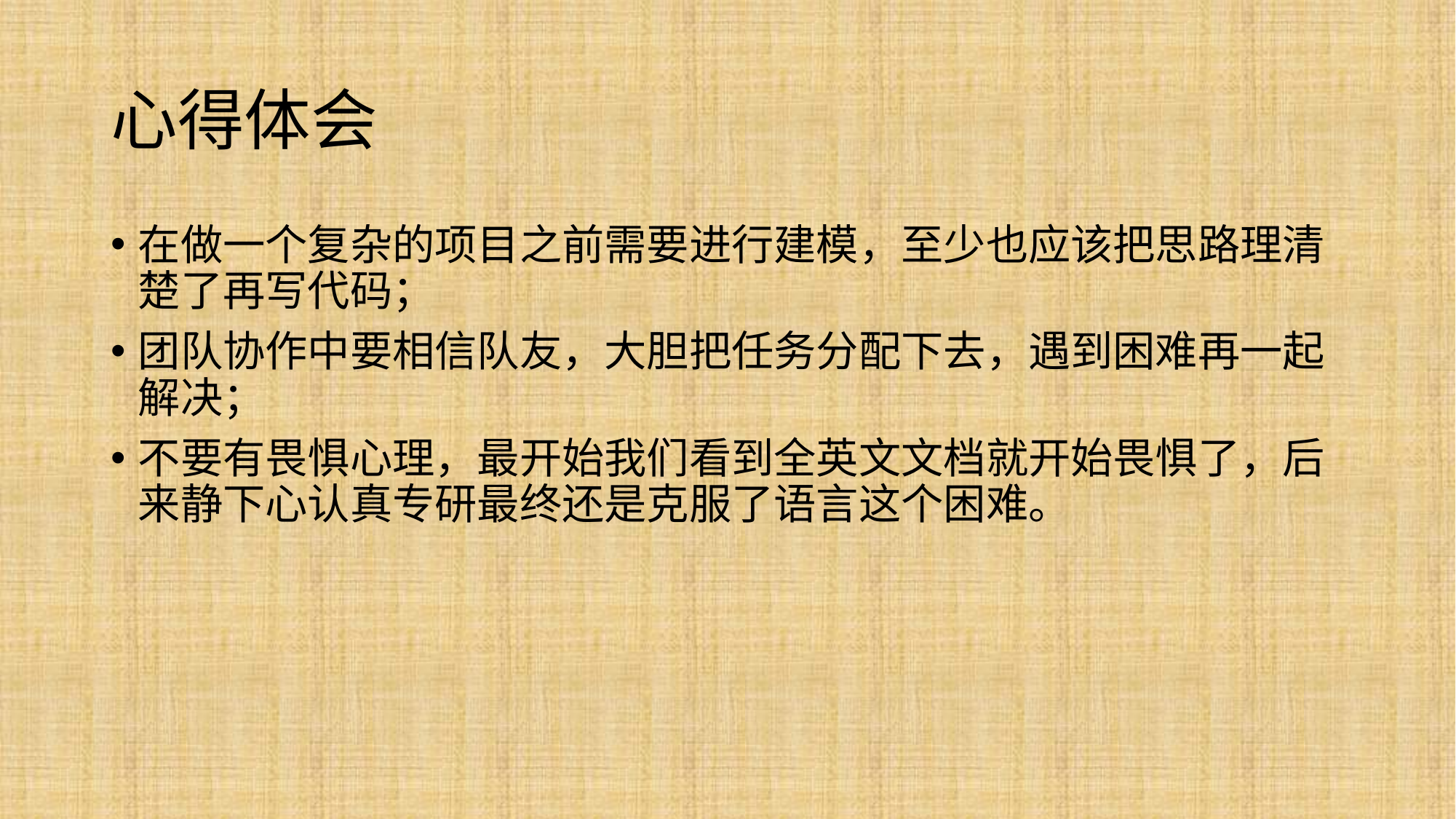

# 心得体会
在做一个复杂的项目之前需要进行建模，至少也应该把思路理清楚了再写代码；
团队协作中要相信队友，大胆把任务分配下去，遇到困难再一起解决；
不要有畏惧心理，最开始我们看到全英文文档就开始畏惧了，后来静下心认真专研最终还是克服了语言这个困难。